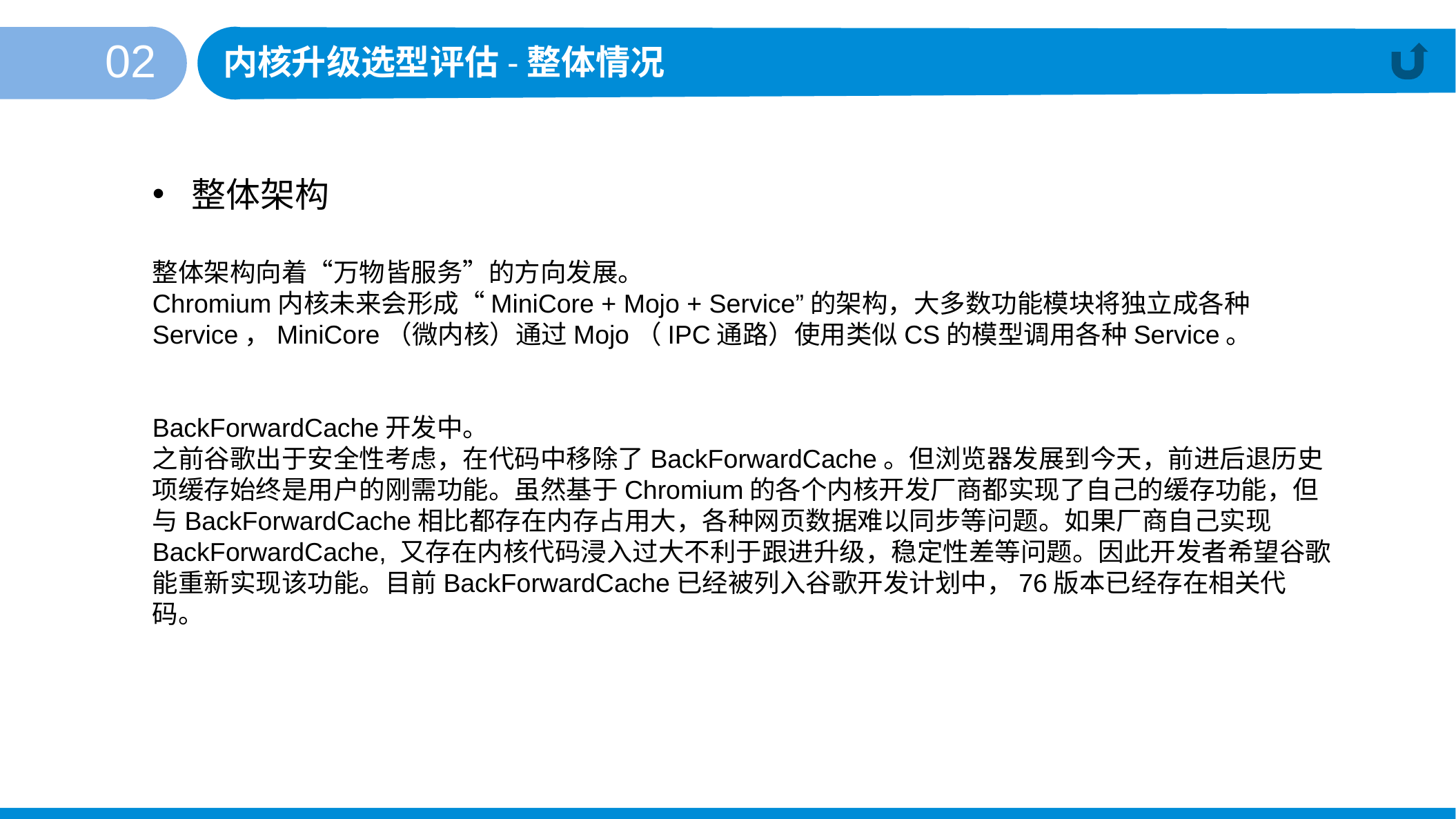

02

内核升级选型评估-整体情况

整体架构

整体架构向着“万物皆服务”的方向发展。
Chromium内核未来会形成“MiniCore + Mojo + Service”的架构，大多数功能模块将独立成各种Service，MiniCore（微内核）通过Mojo（IPC通路）使用类似CS的模型调用各种Service。

BackForwardCache开发中。
之前谷歌出于安全性考虑，在代码中移除了BackForwardCache。但浏览器发展到今天，前进后退历史项缓存始终是用户的刚需功能。虽然基于Chromium的各个内核开发厂商都实现了自己的缓存功能，但与BackForwardCache相比都存在内存占用大，各种网页数据难以同步等问题。如果厂商自己实现BackForwardCache, 又存在内核代码浸入过大不利于跟进升级，稳定性差等问题。因此开发者希望谷歌能重新实现该功能。目前BackForwardCache已经被列入谷歌开发计划中，76版本已经存在相关代码。